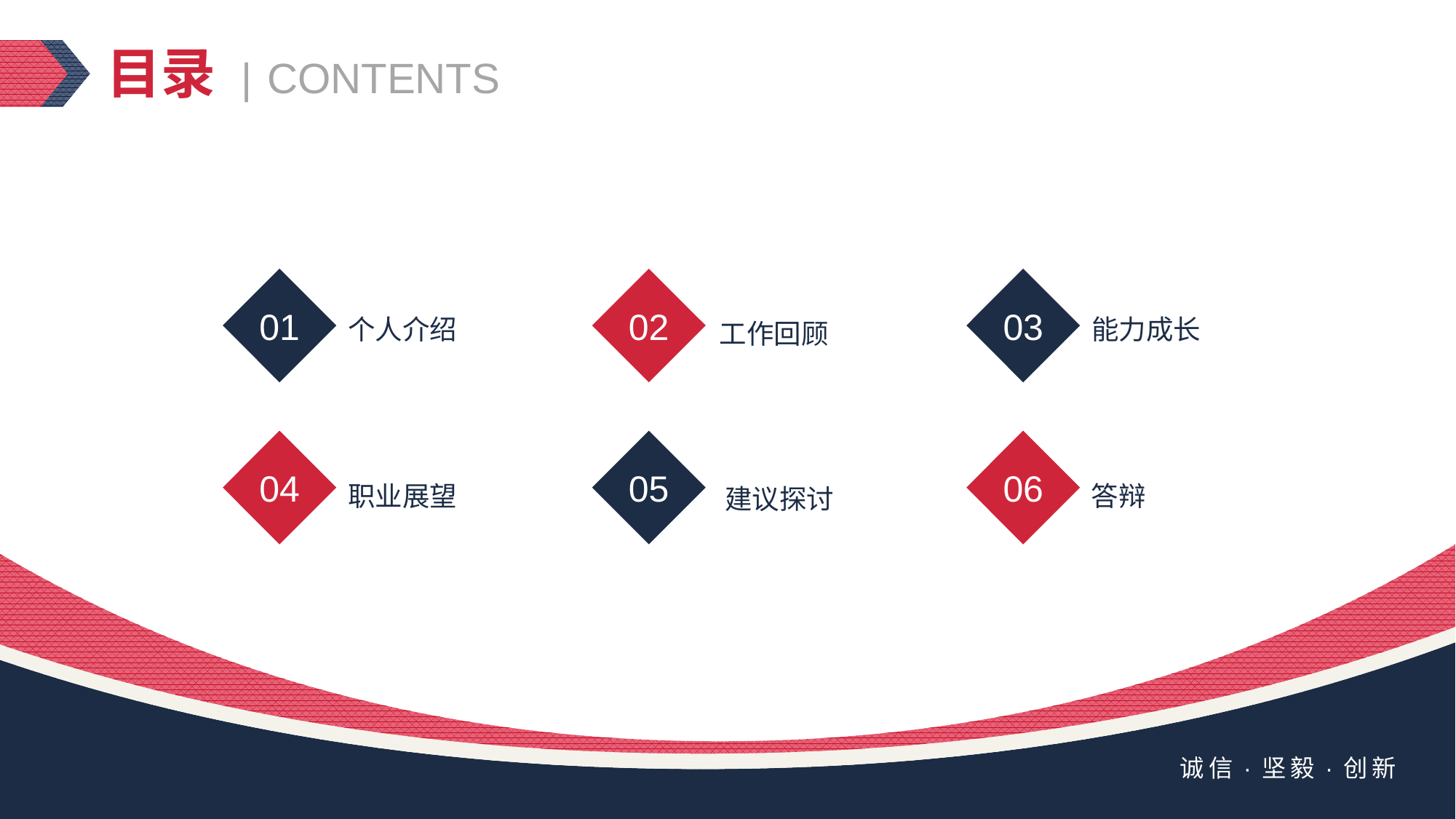

目录 | CONTENTS
01
02
03
个人介绍
能力成长
工作回顾
04
05
06
职业展望
答辩
建议探讨

诚信·坚毅·创新